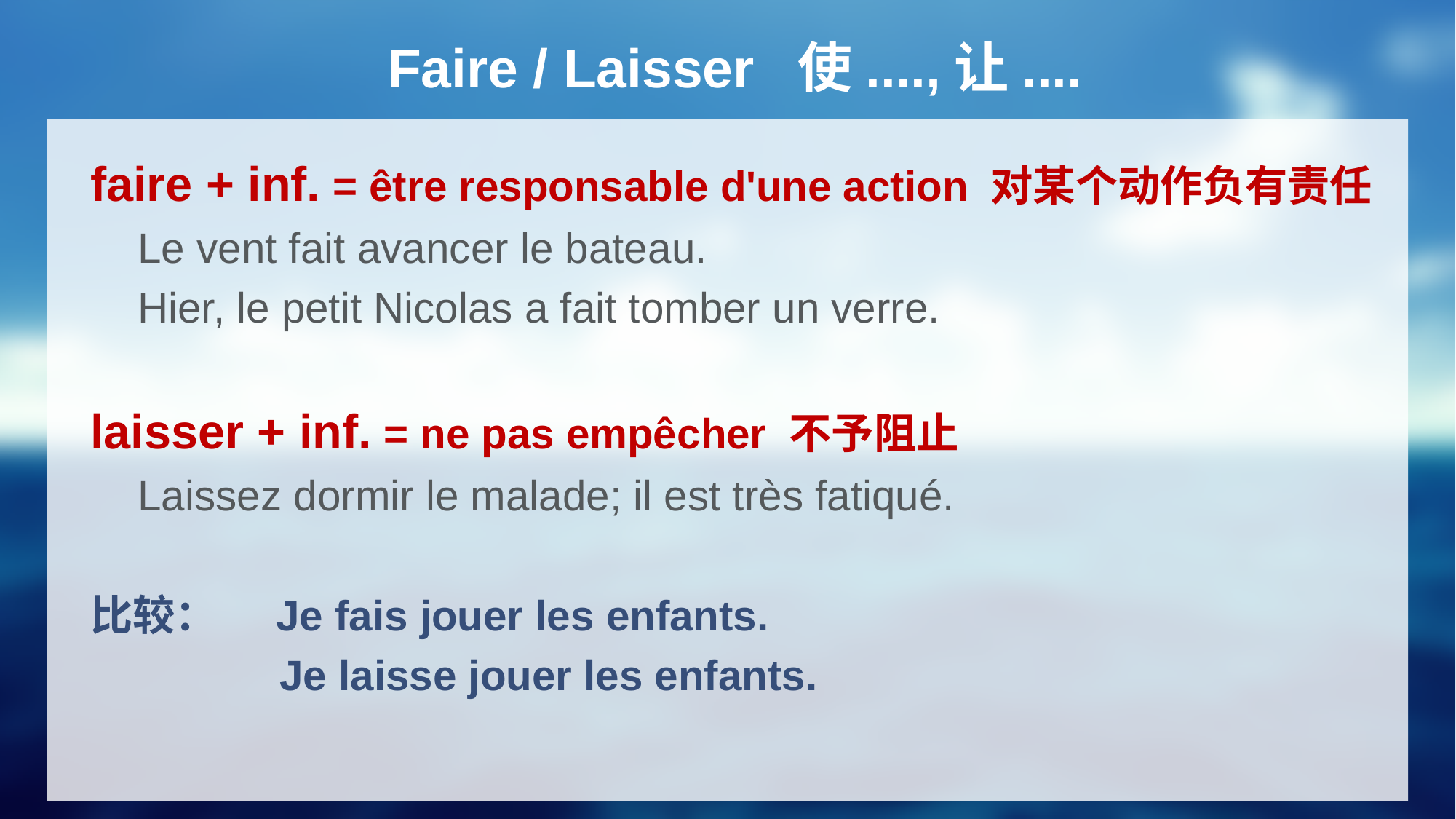

# Faire / Laisser  使....,让....
faire + inf. = être responsable d'une action 对某个动作负有责任
    Le vent fait avancer le bateau.
    Hier, le petit Nicolas a fait tomber un verre.

laisser + inf. = ne pas empêcher 不予阻止
    Laissez dormir le malade; il est très fatiqué.

比较：     Je fais jouer les enfants.
                Je laisse jouer les enfants.